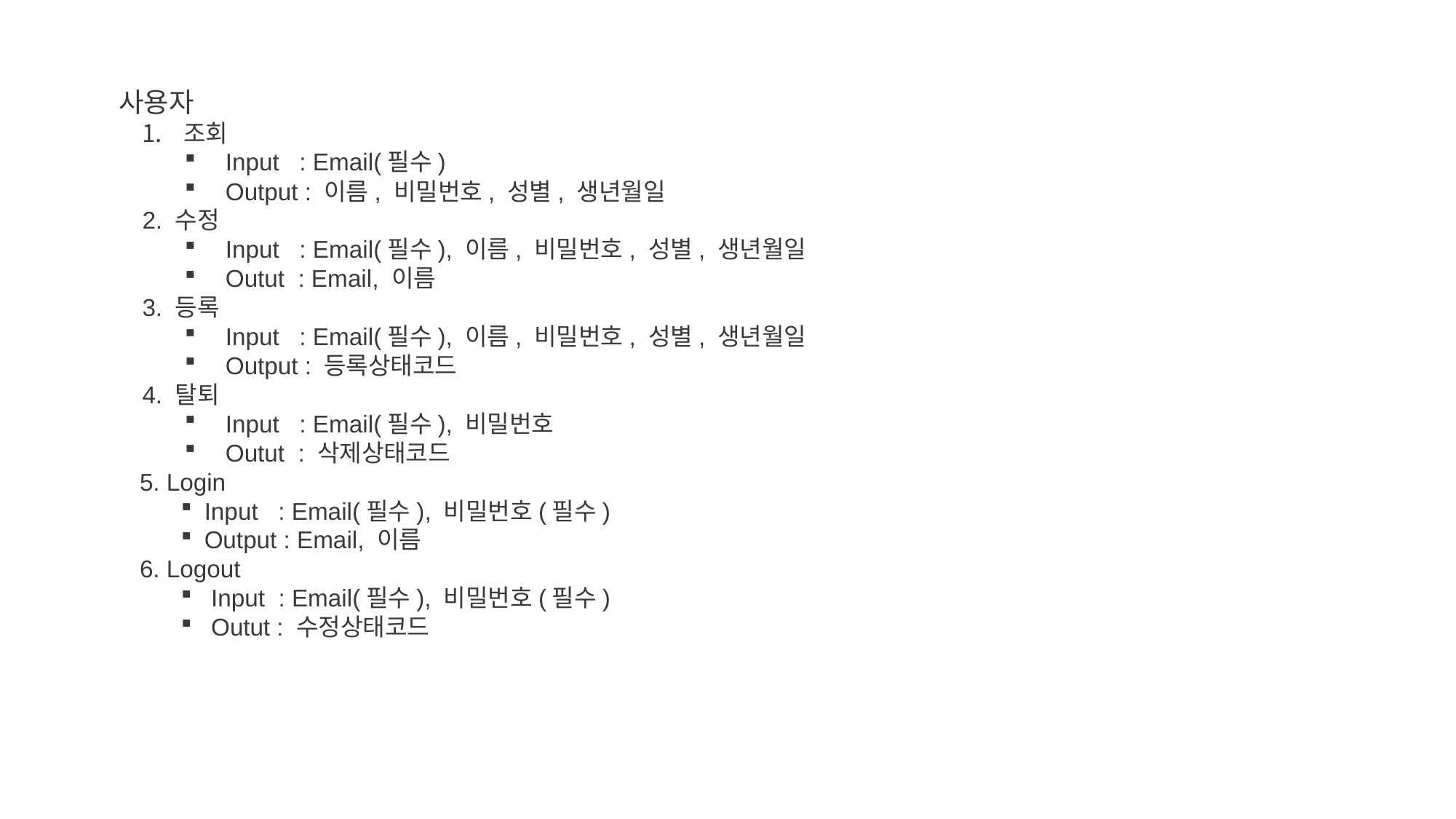

사용자
조회
Input   : Email(필수)
Output : 이름, 비밀번호, 성별, 생년월일
2. 수정
Input   : Email(필수), 이름, 비밀번호, 성별, 생년월일
Outut  : Email, 이름
3. 등록
Input   : Email(필수), 이름, 비밀번호, 성별, 생년월일
Output : 등록상태코드
4. 탈퇴
Input   : Email(필수), 비밀번호
Outut  : 삭제상태코드
5. Login
Input   : Email(필수), 비밀번호(필수)
Output : Email, 이름
6. Logout
 Input  : Email(필수), 비밀번호(필수)
 Outut : 수정상태코드